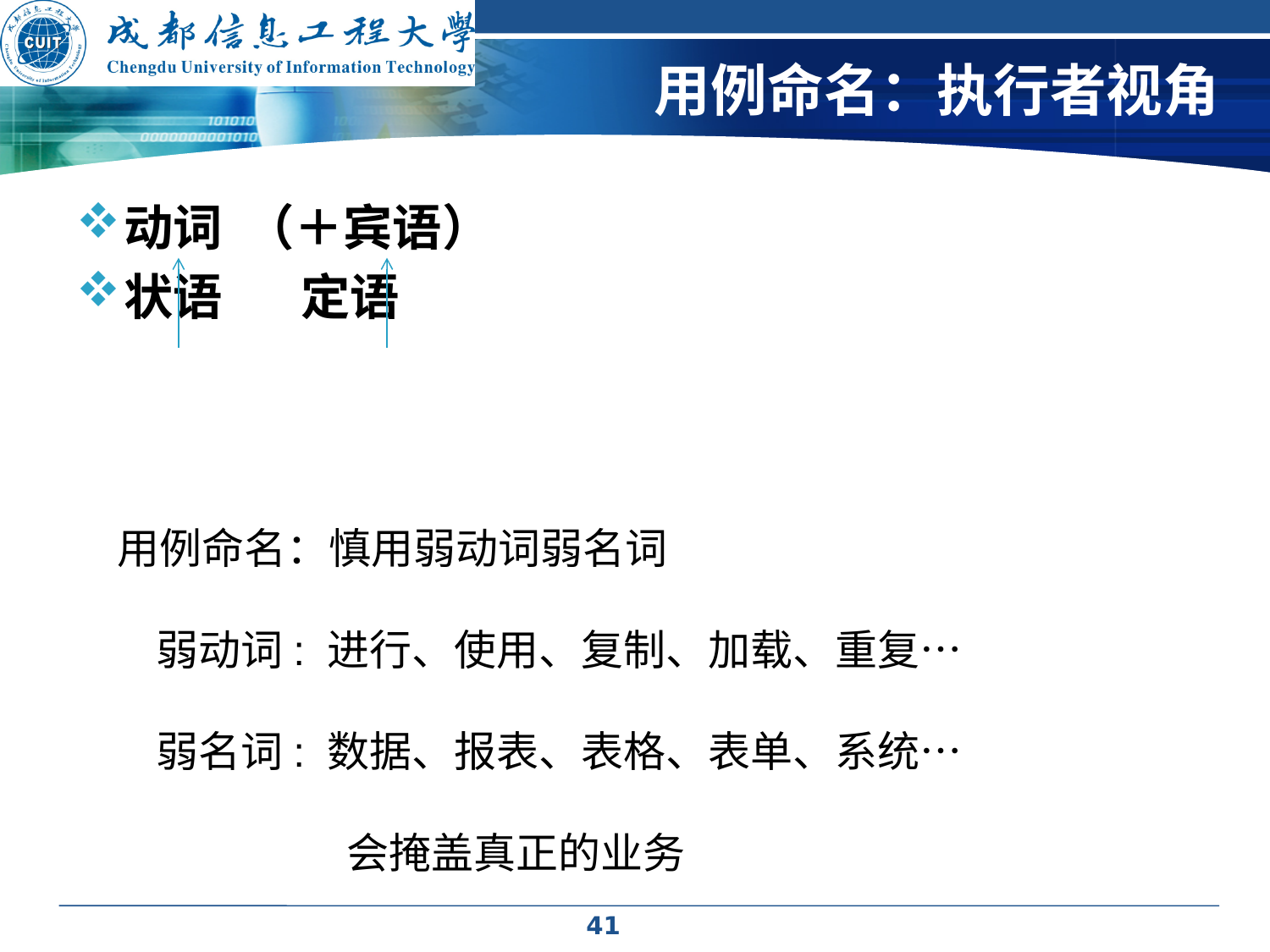

# 用例命名：执行者视角
动词  （＋宾语）
状语       定语
用例命名：慎用弱动词弱名词

   弱动词: 进行、使用、复制、加载、重复…

   弱名词: 数据、报表、表格、表单、系统…

                       会掩盖真正的业务
41